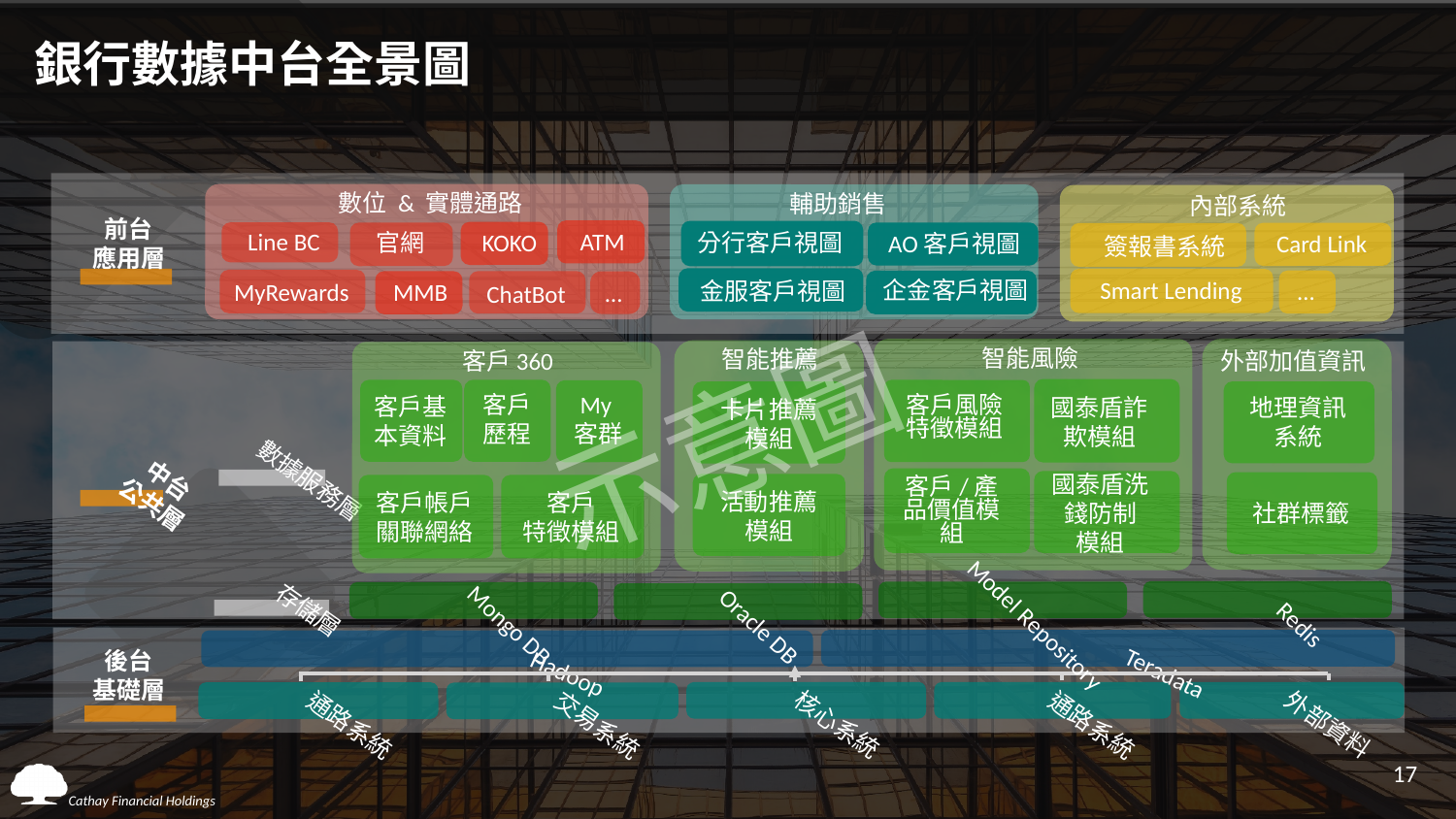

銀行數據中台全景圖

數位 & 實體通路

輔助銷售

內部系統
AO客戶視圖

分行客戶視圖

Card Link

簽報書系統
Smart Lending

金服客戶視圖

企金客戶視圖

…
前台
應用層

ATM

KOKO

Line BC

官網

MyRewards

MMB

ChatBot

…

外部加值資訊

地理資訊系統

社群標籤

智能風險

智能推薦

客戶360
示意圖
客戶風險特徵模組

客戶
歷程

My
客群

國泰盾詐欺模組

客戶基本資料

卡片推薦模組
數據服務層

客戶/產品價值模組

中台
公共層

國泰盾洗錢防制
模組

活動推薦模組

客戶帳戶
關聯網絡

客戶
特徵模組

Redis

Model Repository

Mongo DB

Oracle DB
存儲層

Teradata

Hadoop
後台
基礎層

核心系統

通路系統

外部資料

通路系統

交易系統
17